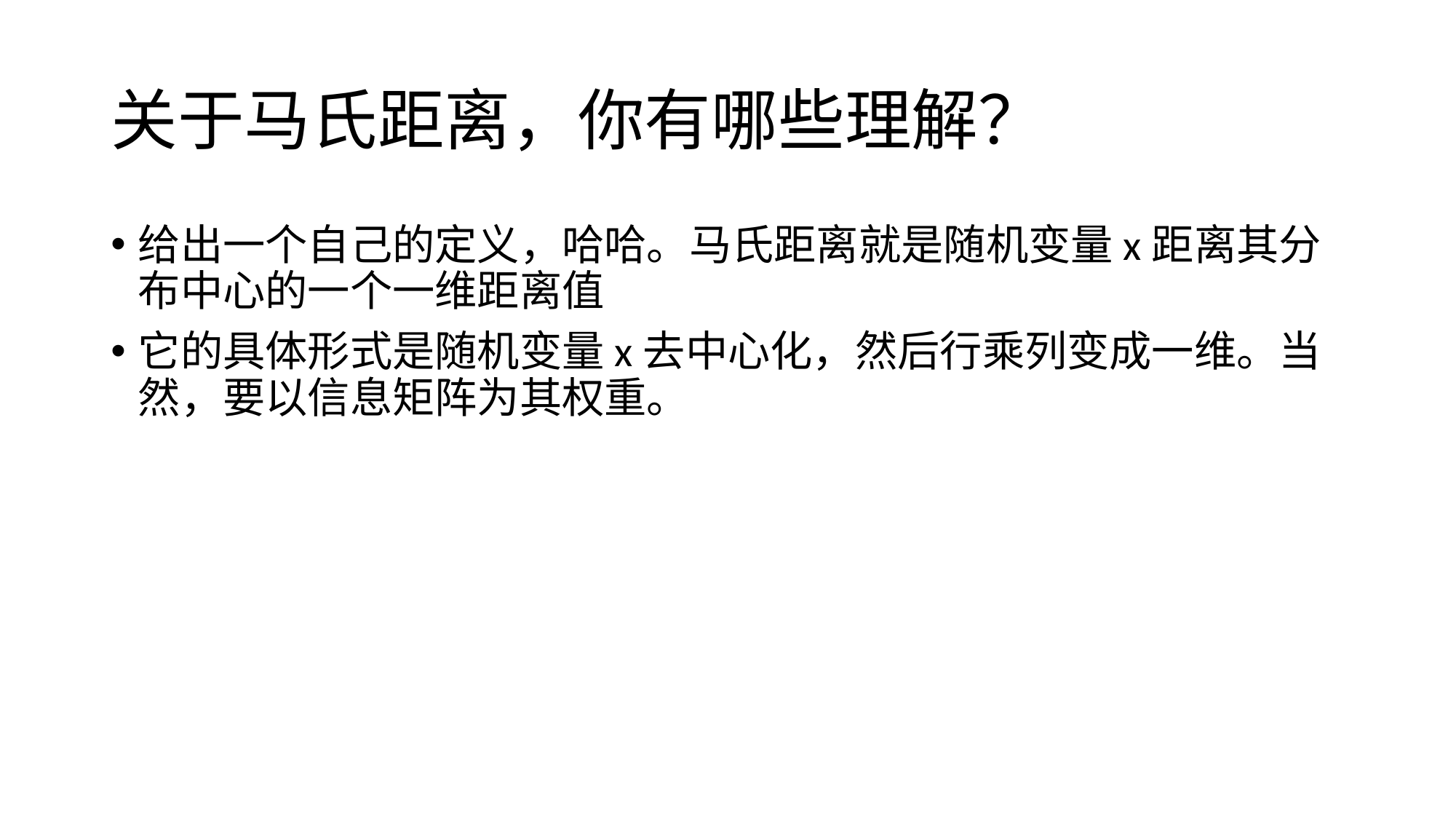

# 关于马氏距离，你有哪些理解？
给出一个自己的定义，哈哈。马氏距离就是随机变量x距离其分布中心的一个一维距离值
它的具体形式是随机变量x去中心化，然后行乘列变成一维。当然，要以信息矩阵为其权重。